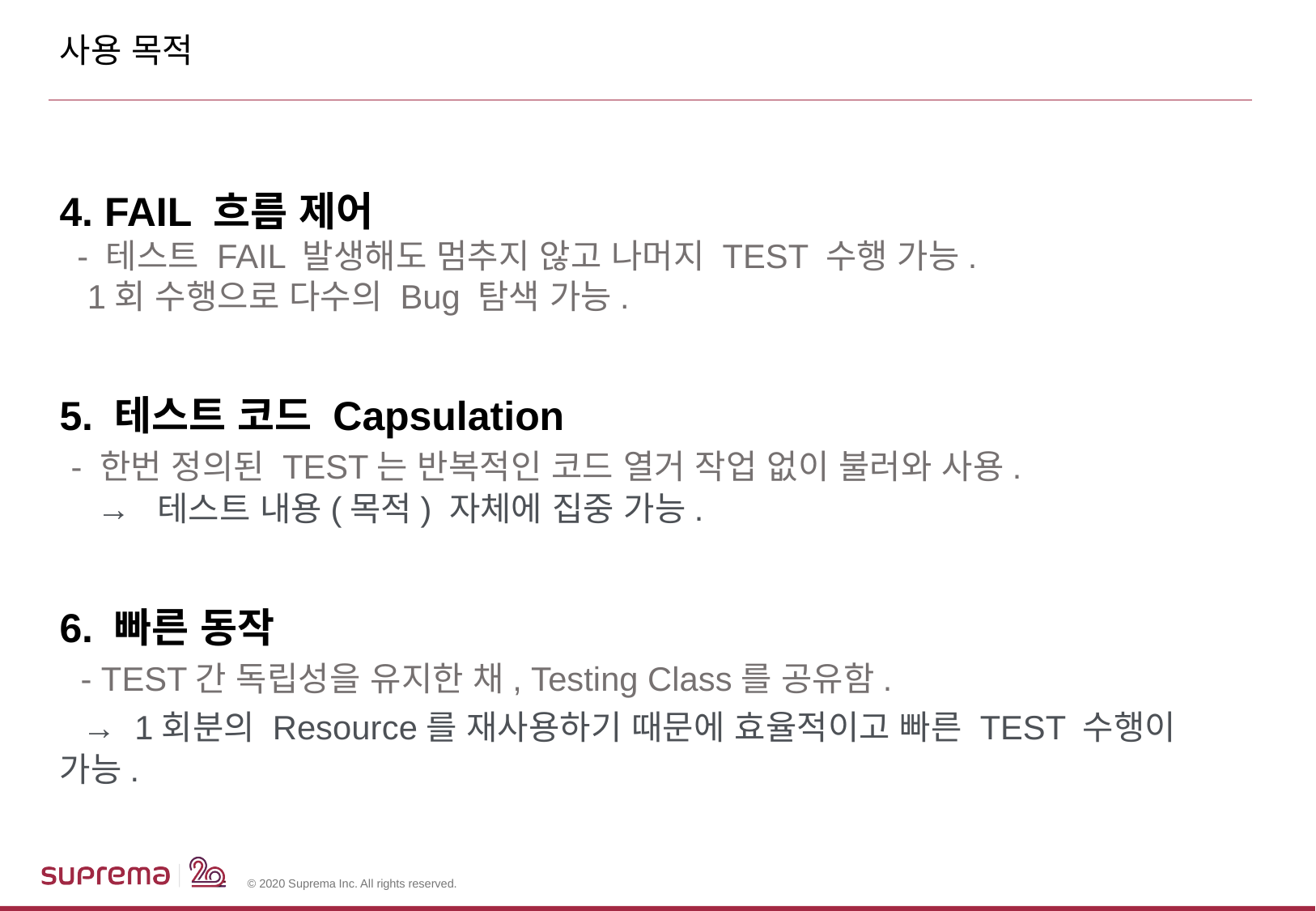

# 사용 목적

4. FAIL 흐름 제어
 - 테스트 FAIL 발생해도 멈추지 않고 나머지 TEST 수행 가능.
   1회 수행으로 다수의 Bug 탐색 가능.

5. 테스트 코드 Capsulation
 - 한번 정의된 TEST는 반복적인 코드 열거 작업 없이 불러와 사용.
    →  테스트 내용(목적) 자체에 집중 가능.

6. 빠른 동작
 - TEST간 독립성을 유지한 채, Testing Class를 공유함.
  →  1회분의 Resource를 재사용하기 때문에 효율적이고 빠른 TEST 수행이 가능.